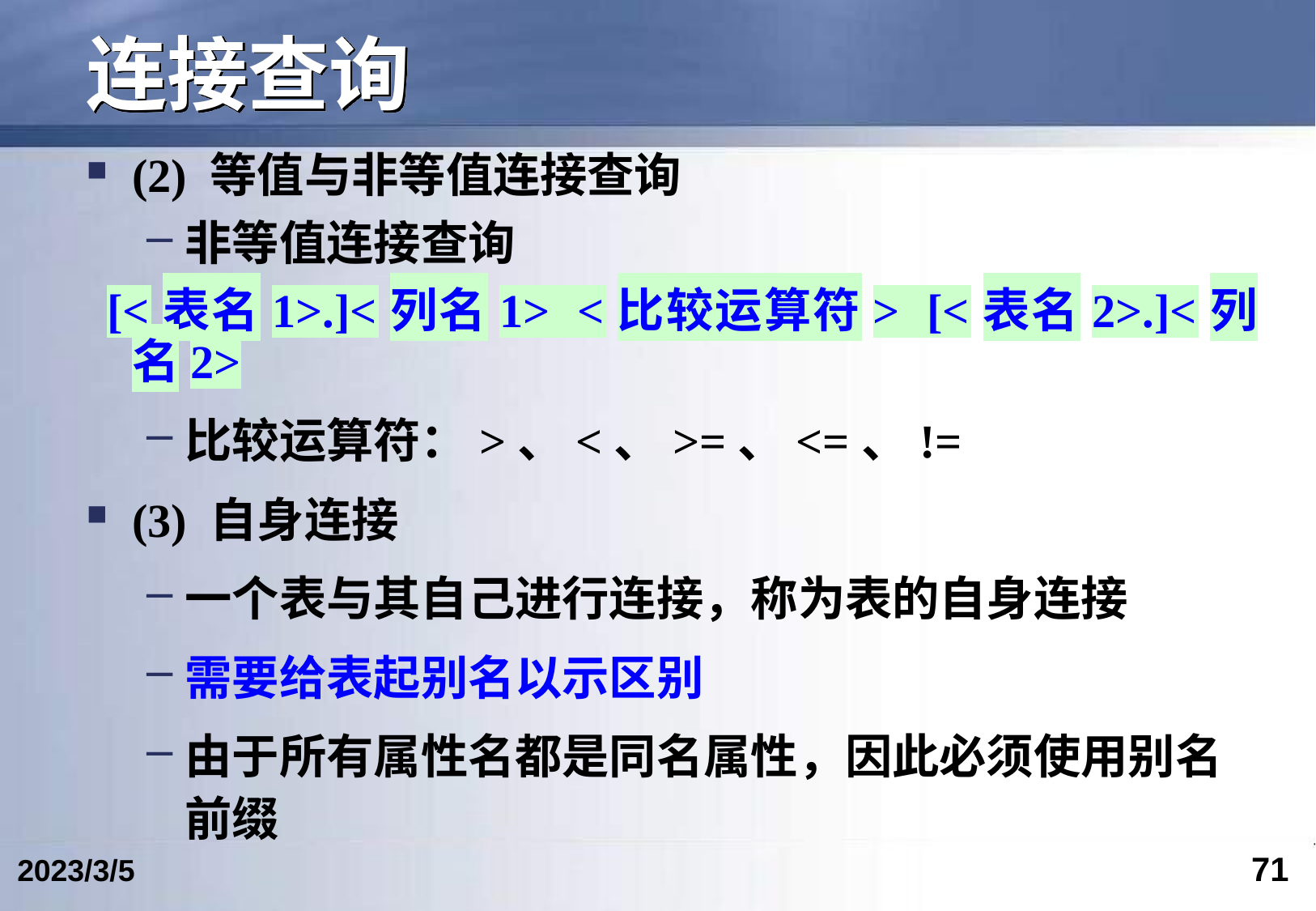

# 连接查询
(2) 等值与非等值连接查询
非等值连接查询
  [<表名1>.]<列名1>  <比较运算符>  [<表名2>.]<列名2>
比较运算符：>、<、>=、<=、!=
(3) 自身连接
一个表与其自己进行连接，称为表的自身连接
需要给表起别名以示区别
由于所有属性名都是同名属性，因此必须使用别名前缀
71
2023/3/5